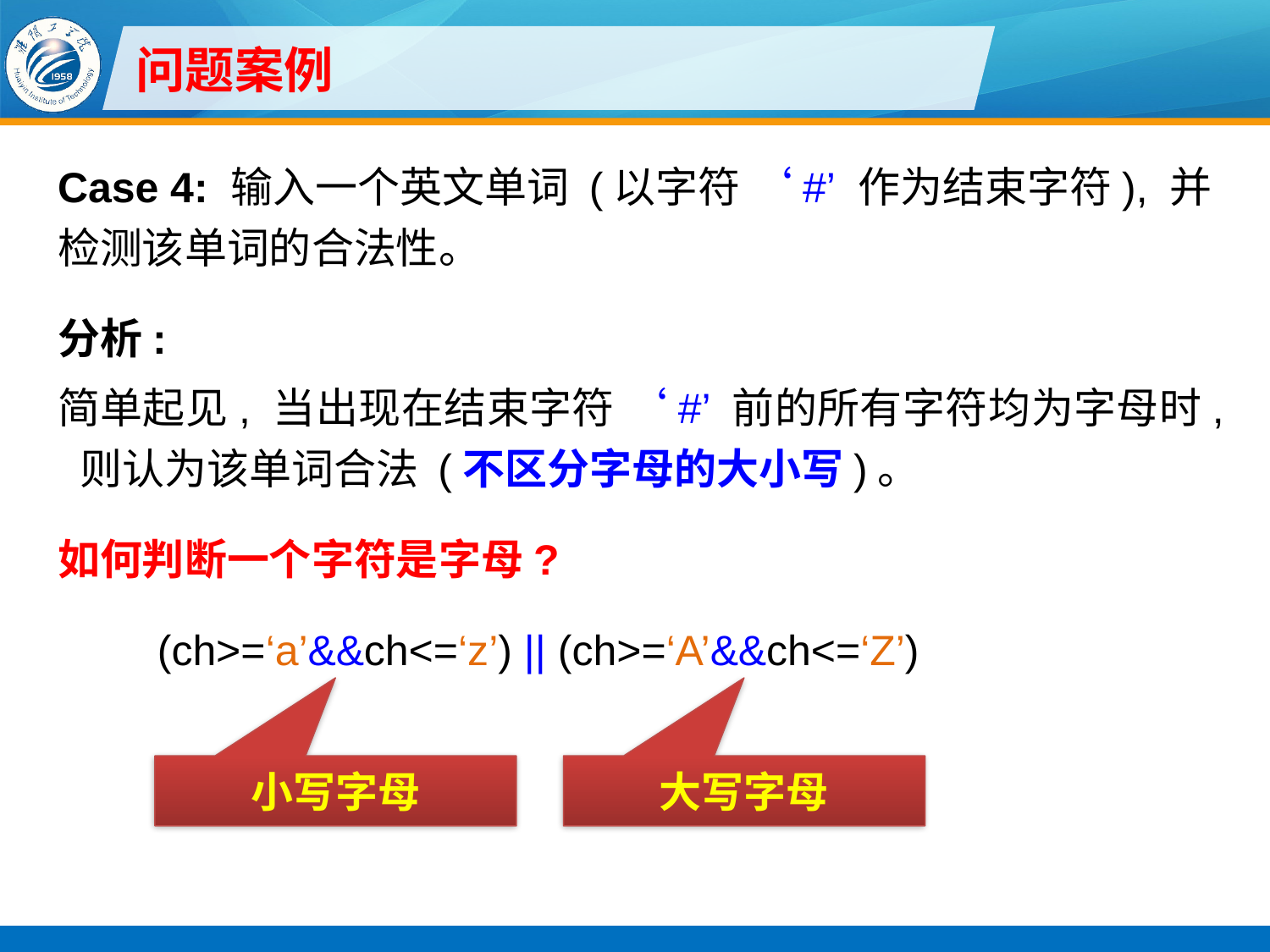

# 问题案例
Case 4: 输入一个英文单词 (以字符 ‘#’ 作为结束字符), 并检测该单词的合法性。
分析:
简单起见, 当出现在结束字符 ‘#’ 前的所有字符均为字母时, 则认为该单词合法 (不区分字母的大小写)。
如何判断一个字符是字母?
(ch>=‘a’&&ch<=‘z’) || (ch>=‘A’&&ch<=‘Z’)
小写字母
大写字母